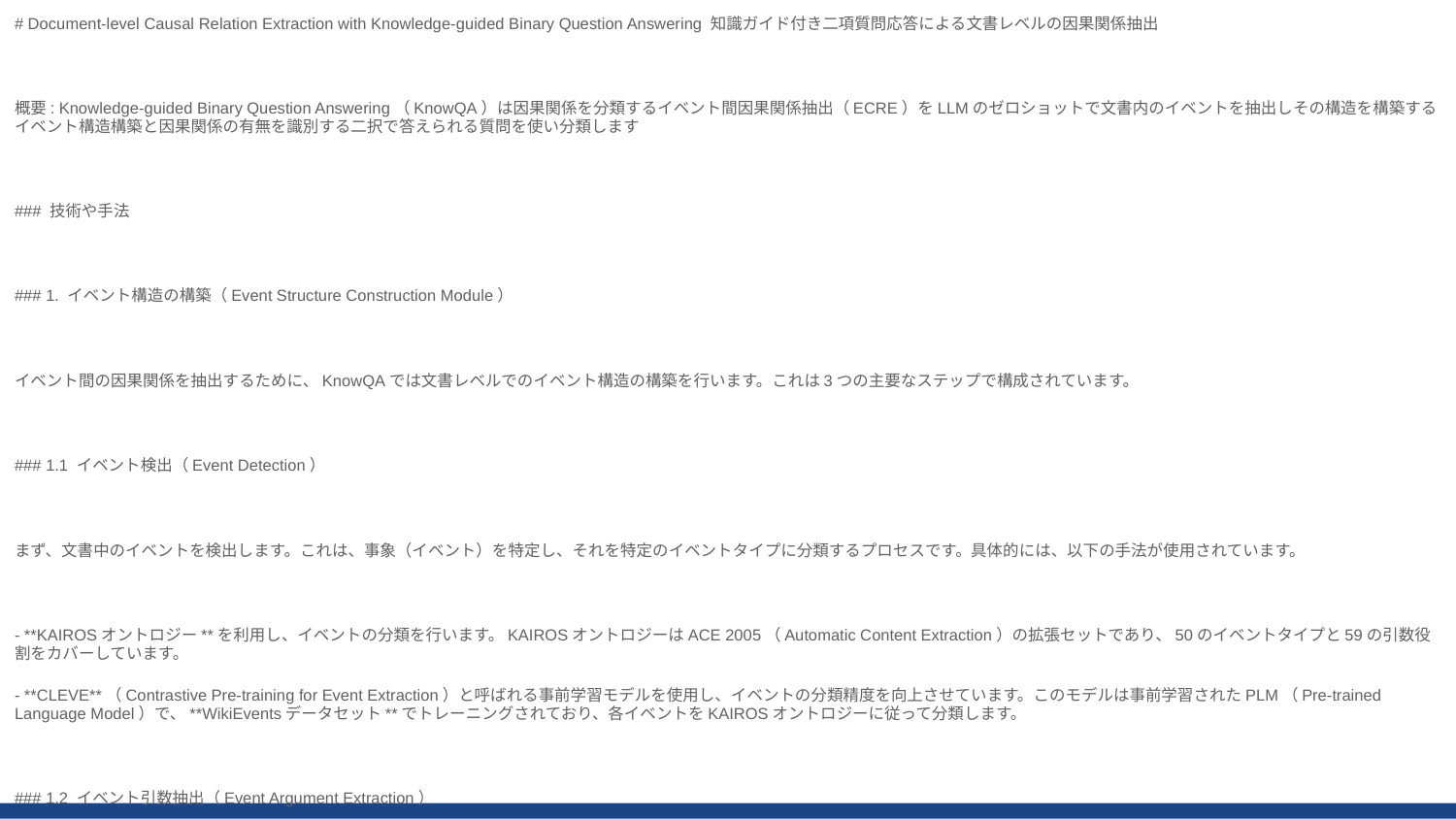

# Document-level Causal Relation Extraction with Knowledge-guided Binary Question Answering 知識ガイド付き二項質問応答による文書レベルの因果関係抽出

概要: Knowledge-guided Binary Question Answering（KnowQA）は因果関係を分類するイベント間因果関係抽出（ECRE）をLLMのゼロショットで文書内のイベントを抽出しその構造を構築するイベント構造構築と因果関係の有無を識別する二択で答えられる質問を使い分類します

### 技術や手法

### 1. イベント構造の構築（Event Structure Construction Module）

イベント間の因果関係を抽出するために、KnowQAでは文書レベルでのイベント構造の構築を行います。これは3つの主要なステップで構成されています。

### 1.1 イベント検出（Event Detection）

まず、文書中のイベントを検出します。これは、事象（イベント）を特定し、それを特定のイベントタイプに分類するプロセスです。具体的には、以下の手法が使用されています。

- **KAIROSオントロジー**を利用し、イベントの分類を行います。KAIROSオントロジーはACE 2005（Automatic Content Extraction）の拡張セットであり、50のイベントタイプと59の引数役割をカバーしています。
- **CLEVE**（Contrastive Pre-training for Event Extraction）と呼ばれる事前学習モデルを使用し、イベントの分類精度を向上させています。このモデルは事前学習されたPLM（Pre-trained Language Model）で、**WikiEventsデータセット**でトレーニングされており、各イベントをKAIROSオントロジーに従って分類します。

### 1.2 イベント引数抽出（Event Argument Extraction）

次に、各イベントに関連する引数（Argument）を抽出します。イベント引数はイベントの詳細な情報を提供し、因果関係の識別に重要です。このプロセスは以下の手法で行われます。

- **BART-Gen**という生成モデルを使用します。このモデルは、イベントの引数を文書レベルで条件生成により抽出します。
- BART-Genは、事前定義されたイベントテンプレートに基づいて、引数を特定します。テンプレートは、「<引数1>が<引数2>を<引数3>の道具を使って<引数4>の場所で破壊した」のような形式で、各イベントタイプに対して適用される複数の引数を構成することができます。
- このようなテンプレートを使用することで、文書中のイベントに関連するすべての引数を網羅的に抽出できます。

### 1.3 エンティティと関係の抽出（Joint Entity and Relation Extraction）

最後に、イベント引数間の関係を特定します。この関係の特定は、イベント構造をより豊かなものにし、より精確な因果関係の識別を可能にします。

- **JEREX**というエンティティと関係の抽出を同時に行うモデルを使用しています。このモデルは、**DocREDデータセット**（文書レベルでの関係抽出データセット）で事前学習されており、6種類のエンティティタイプと96の関係タイプに対応しています。
- 抽出されたエンティティとそれらの関係をイベント引数とマッチングし、イベントのより詳細な構造を構築します。例えば、「輸送」イベントでは「目的地」「運搬者」など、イベントの各構成要素が関係を通じて結びつけられます。

### 2. 二項質問応答（Binary Question Answering Module）

次に、KnowQAはイベント構造を利用して因果関係を識別および分類する二項質問応答の手法を用います。このモジュールは、因果関係を「識別」する部分と「分類」する部分に分かれており、それぞれシングルターンQAとマルチターンQAという異なる戦略を採用しています。

### 2.1 シングルターン質問応答（Single-turn QA）

シングルターンQAは、因果関係の「有無」を判断するために使用されます。具体的には、以下のプロセスで行われます。

- **プロンプトの生成**：文書内のテキスト、イベント引数、および引数間の関係を基にして質問を生成します。例えば、次のようなプロンプトが使用されます。

    ```css
    入力: {ソーステキスト}
    引数の概要:
    引数A: {引数の内容}
    引数B: {引数の内容}
    質問: "引数A"と"引数B"の間に因果関係は存在しますか？
    答え：
    ```

- このようにして因果関係が存在するかどうかを「はい/いいえ」で回答させることで、因果関係の識別を行います。

### 2.2 マルチターン質問応答（Multi-turn QA）

マルチターンQAは、因果関係を識別するだけでなく、その関係の「タイプ」も分類します。これはより複雑な質問応答の戦略を取ります。

- 各イベント対について複数回の質問を行い、それぞれの関係タイプについてモデルに質問します。例えば、「引数Aは引数Bに**よって**引き起こされたか？」のように、関係が因果か結果かを特定する質問を繰り返し行うことで、より正確に関係を分類します。
- このようなマルチターン戦略を取ることで、シングルターンQAでは判断できなかった関係について、より詳細な検証が可能になります。

### 3. KnowQAの有効性の検証

KnowQAは、ゼロショット設定およびファインチューニング設定の両方で評価されています。その結果、KnowQAは以下のような強力な特徴を示しました。

- **高い有効性**：文書レベルでのイベント構造が因果関係の抽出に大きく寄与し、特にファインチューニング後に高い精度を達成しました。
- **一般化能力**：異なるデータセットや異なる関係タイプに対しても高い性能を示し、イベント構造を活用することによる高い汎用性を示しました。
- **低い一貫性の欠如**：複数回の質問による回答が整合性を保つため、KnowQAは信頼性の高い因果関係の判断を行えることが確認されています。

### 4. 手法の特徴と改善点

- **因果幻覚の軽減**：LLMの因果関係の過剰認識（幻覚）を減少させるため、イベント構造とマルチターンQAの活用が重要な役割を果たしました。
- **構造化情報の活用**：イベント構造の生成により、モデルは文書中の各イベントの詳細をより正確に把握することが可能となり、因果関係の識別精度が向上しました。